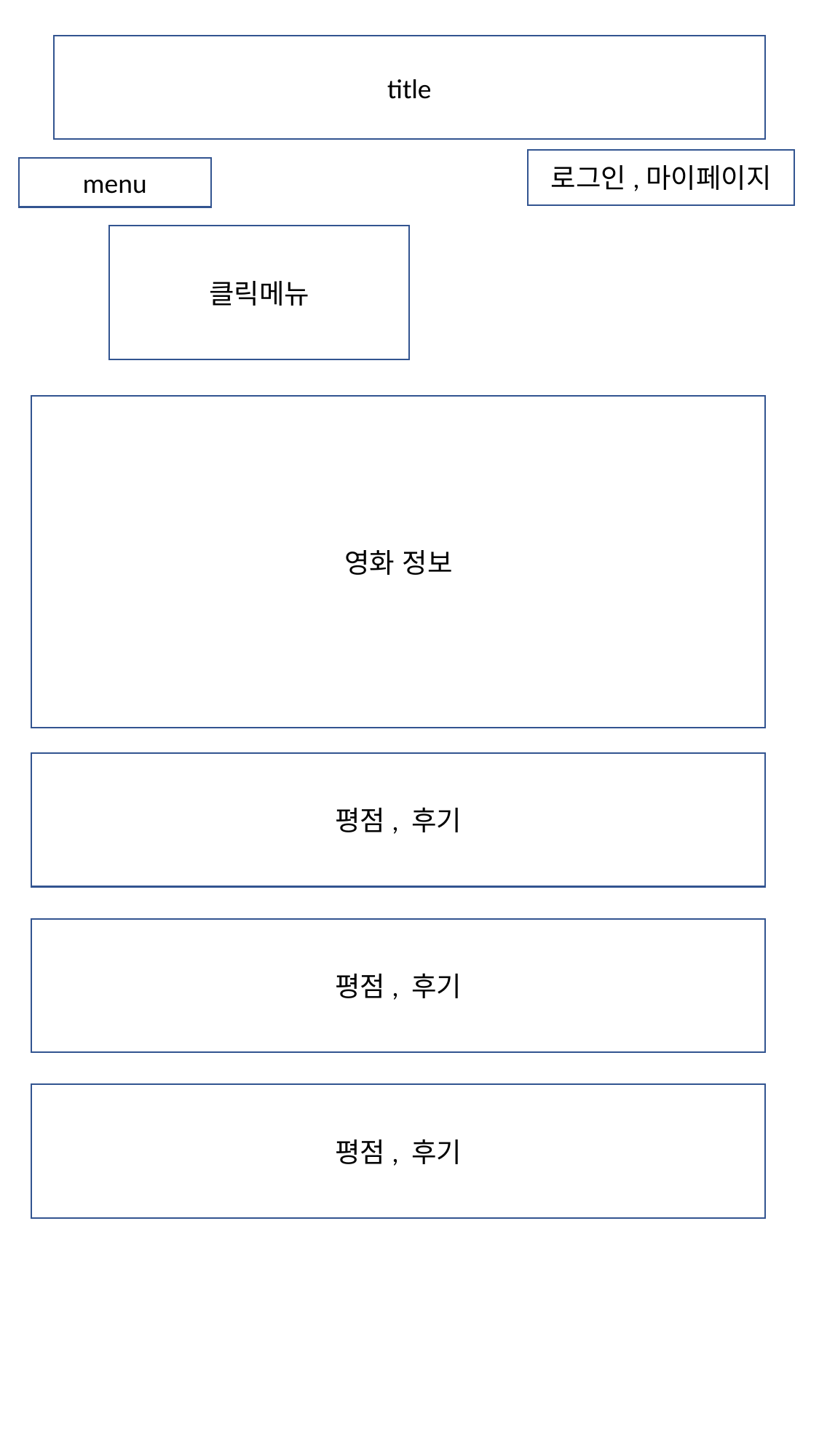

title
로그인,마이페이지
menu
클릭메뉴
영화 정보
평점, 후기
평점, 후기
평점, 후기